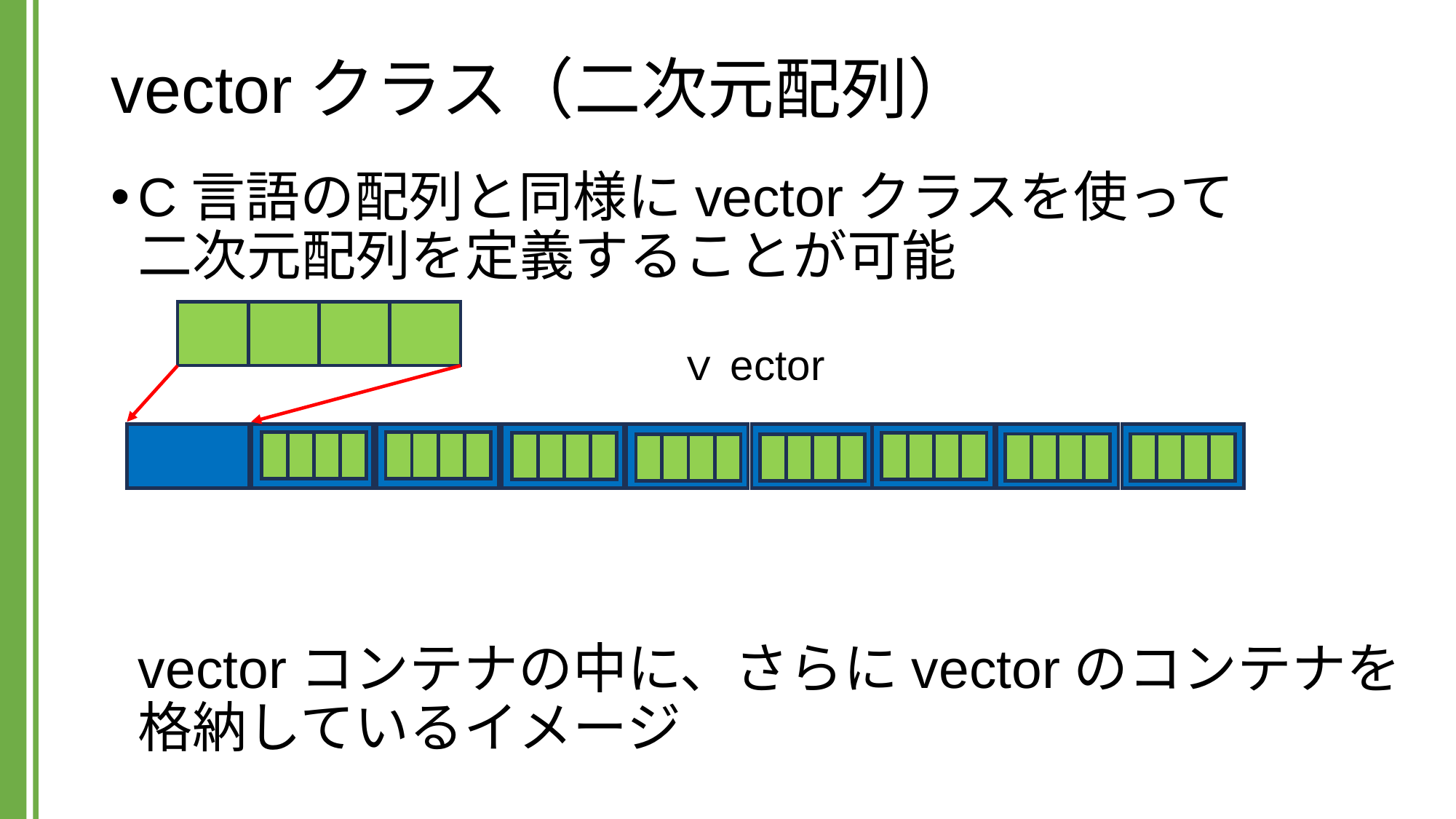

# vectorクラス（二次元配列）
C言語の配列と同様にvectorクラスを使って
二次元配列を定義することが可能
vectorコンテナの中に、さらにvectorのコンテナを格納しているイメージ
[3][0]
[3][1]
[3][2]
[3][3]
ｖector
ｖector
[0][0]
[0][1]
[0][1]
[1][0]
[1][1]
[1][2]
[2][0]
[2][0]
[2][0]